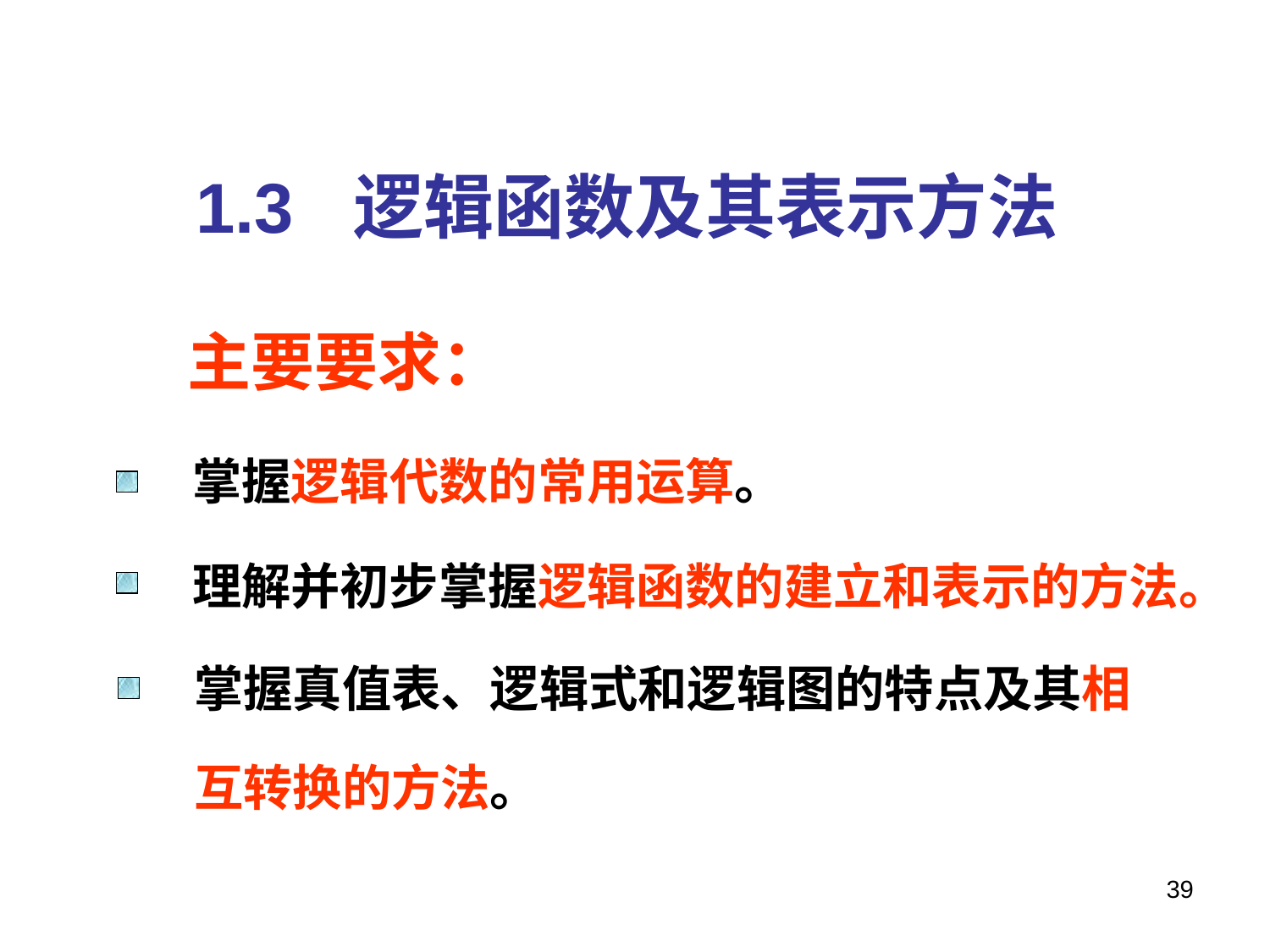

1.3 逻辑函数及其表示方法

主要要求：
掌握逻辑代数的常用运算。

理解并初步掌握逻辑函数的建立和表示的方法。

掌握真值表、逻辑式和逻辑图的特点及其相
互转换的方法。

39